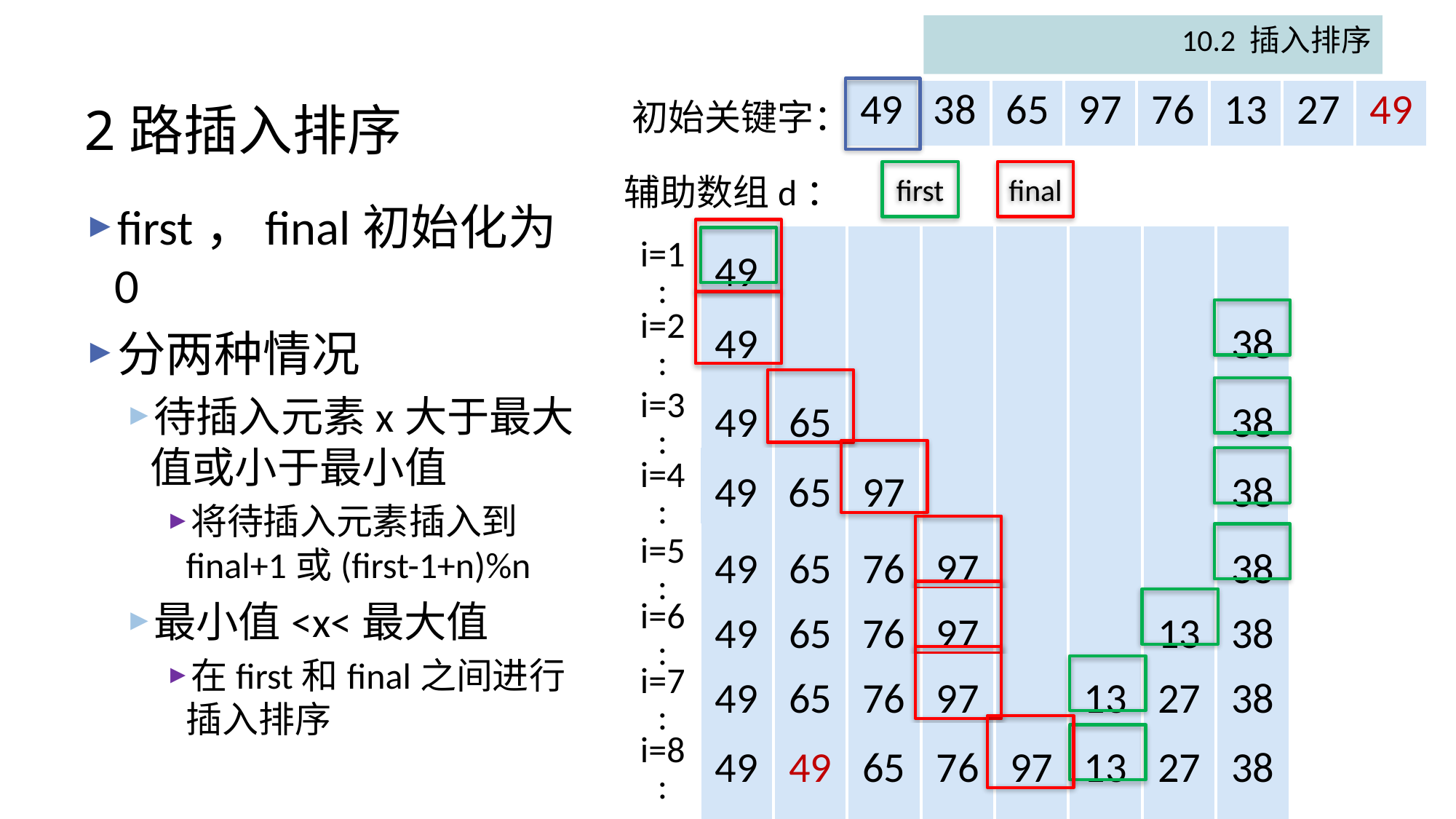

10.2 插入排序

| 49 | 38 | 65 | 97 | 76 | 13 | 27 | 49 |
| --- | --- | --- | --- | --- | --- | --- | --- |
# 2路插入排序
初始关键字：
final
first
辅助数组d：
first，final初始化为0
分两种情况
待插入元素x大于最大值或小于最小值
将待插入元素插入到final+1或(first-1+n)%n
最小值<x<最大值
在first和final之间进行插入排序

| i=1: | 49 |  |  |  |  |  |  |  |
| --- | --- | --- | --- | --- | --- | --- | --- | --- |

| i=2: | 49 |  |  |  |  |  |  | 38 |
| --- | --- | --- | --- | --- | --- | --- | --- | --- |

| i=3: | 49 | 65 |  |  |  |  |  | 38 |
| --- | --- | --- | --- | --- | --- | --- | --- | --- |

| i=4: | 49 | 65 | 97 |  |  |  |  | 38 |
| --- | --- | --- | --- | --- | --- | --- | --- | --- |

| i=5: | 49 | 65 | 76 | 97 |  |  |  | 38 |
| --- | --- | --- | --- | --- | --- | --- | --- | --- |

| i=6: | 49 | 65 | 76 | 97 |  |  | 13 | 38 |
| --- | --- | --- | --- | --- | --- | --- | --- | --- |

| i=7: | 49 | 65 | 76 | 97 |  | 13 | 27 | 38 |
| --- | --- | --- | --- | --- | --- | --- | --- | --- |

| i=8: | 49 | 49 | 65 | 76 | 97 | 13 | 27 | 38 |
| --- | --- | --- | --- | --- | --- | --- | --- | --- |